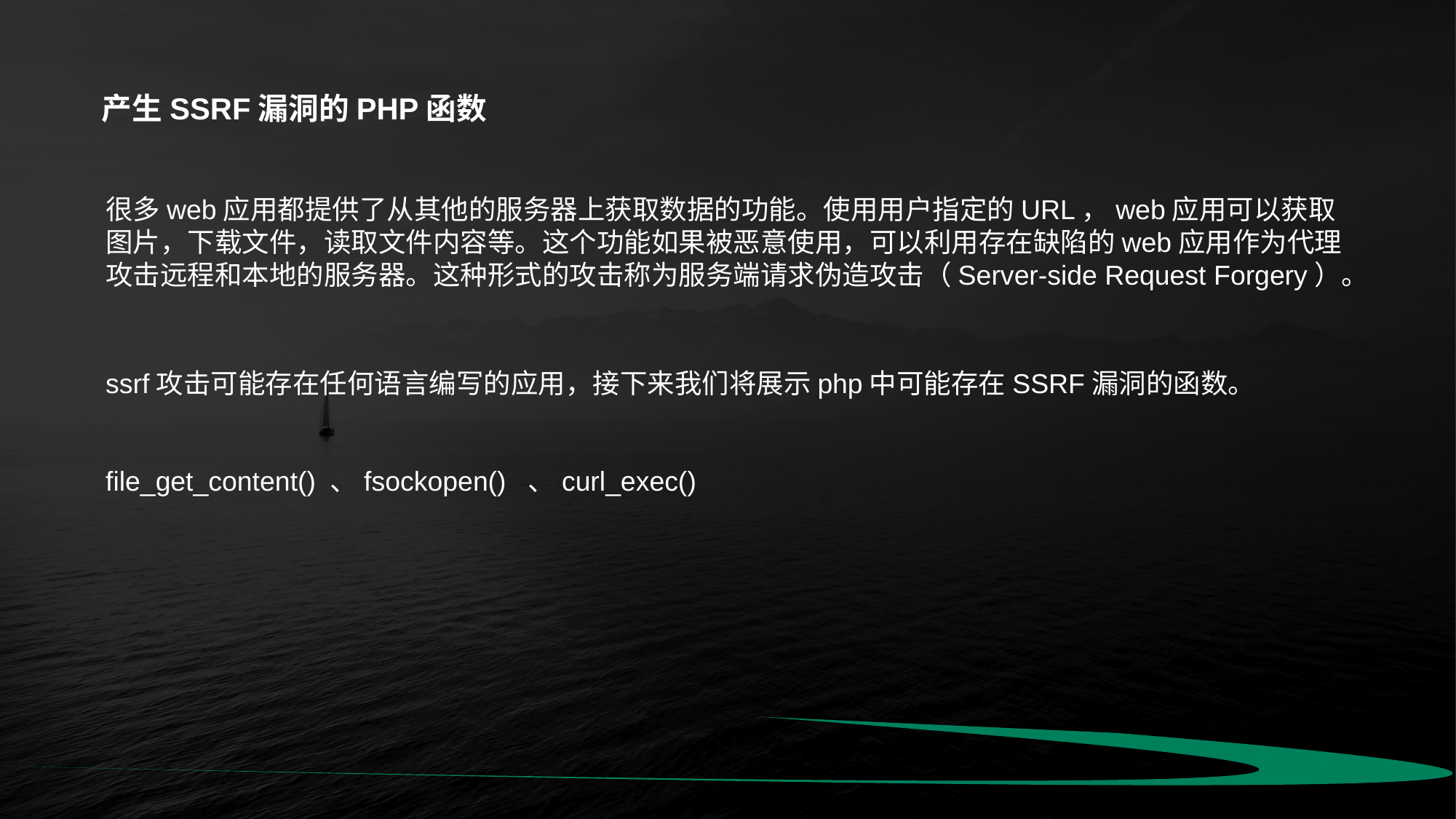

产生SSRF漏洞的PHP函数
很多web应用都提供了从其他的服务器上获取数据的功能。使用用户指定的URL，web应用可以获取图片，下载文件，读取文件内容等。这个功能如果被恶意使用，可以利用存在缺陷的web应用作为代理攻击远程和本地的服务器。这种形式的攻击称为服务端请求伪造攻击（Server-side Request Forgery）。
ssrf攻击可能存在任何语言编写的应用，接下来我们将展示php中可能存在SSRF漏洞的函数。
file_get_content() 、fsockopen()  、curl_exec()